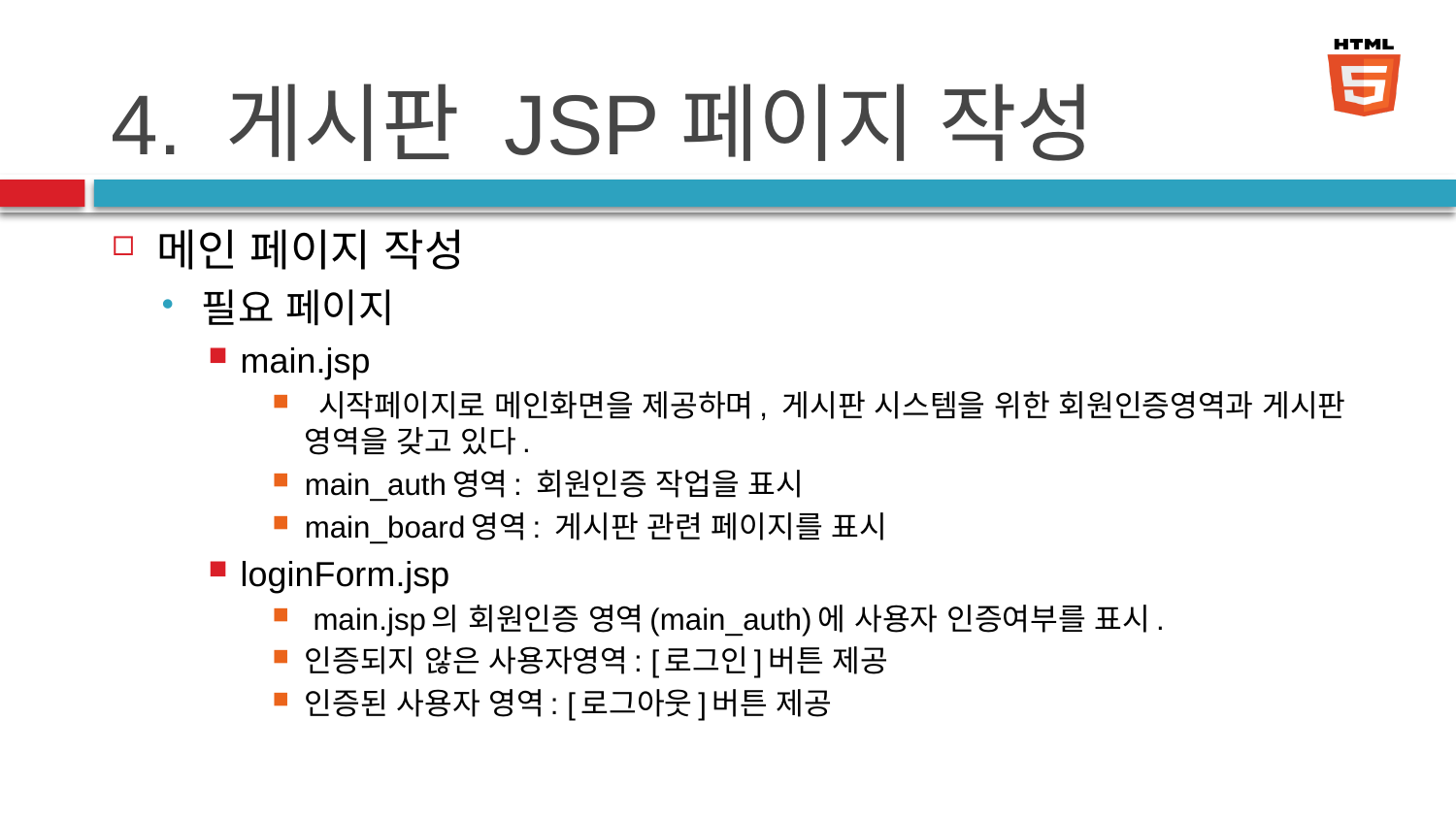

# 4. 게시판 JSP페이지 작성
메인 페이지 작성
필요 페이지
main.jsp
 시작페이지로 메인화면을 제공하며, 게시판 시스템을 위한 회원인증영역과 게시판 영역을 갖고 있다.
main_auth영역: 회원인증 작업을 표시
main_board영역: 게시판 관련 페이지를 표시
loginForm.jsp
 main.jsp의 회원인증 영역(main_auth)에 사용자 인증여부를 표시.
인증되지 않은 사용자영역: [로그인]버튼 제공
인증된 사용자 영역: [로그아웃]버튼 제공